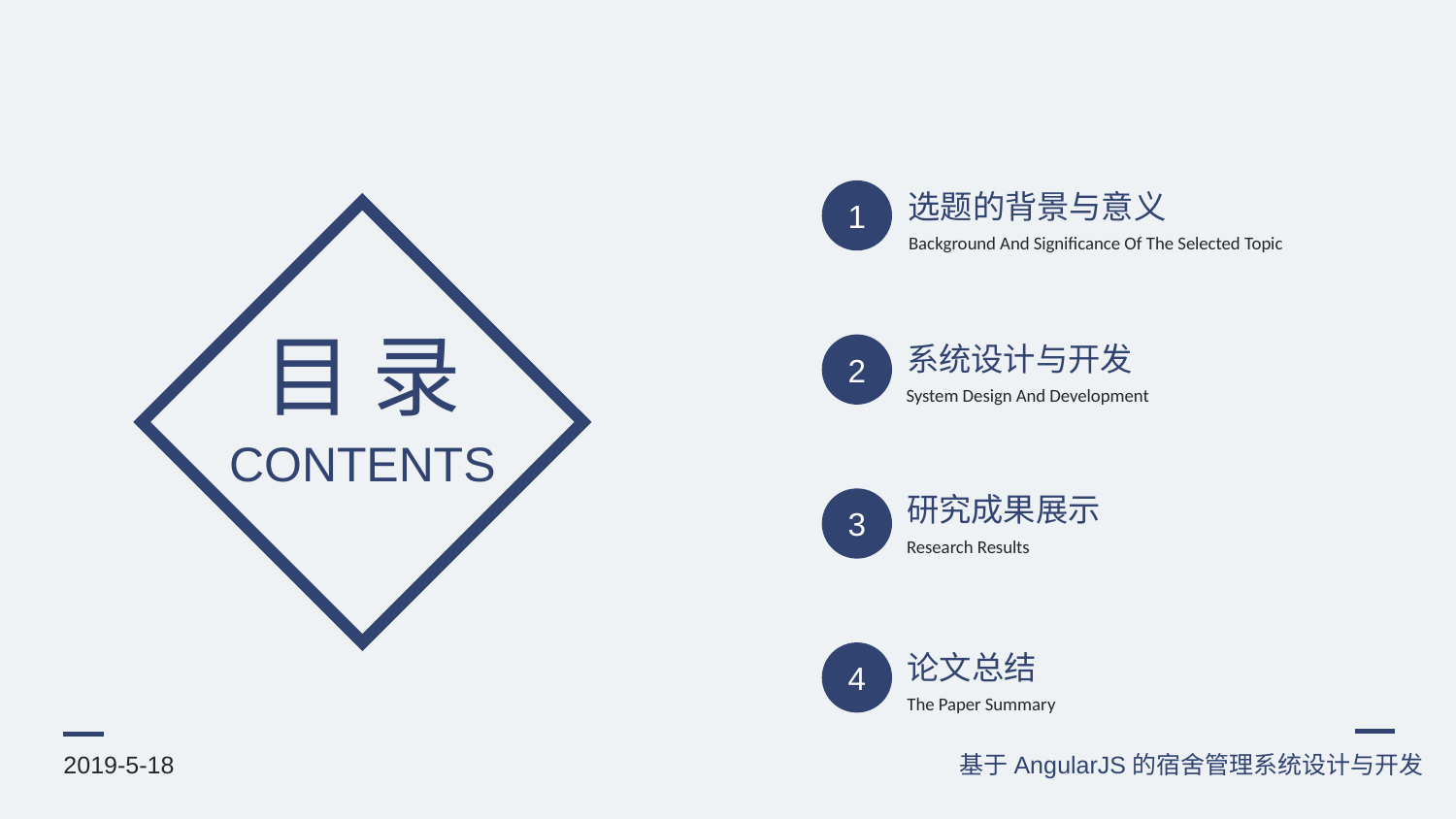

选题的背景与意义
1

Background And Significance Of The Selected Topic
目 录
系统设计与开发
2
System Design And Development
CONTENTS
研究成果展示
3
Research Results
论文总结
4
The Paper Summary
基于AngularJS的宿舍管理系统设计与开发
2019-5-18